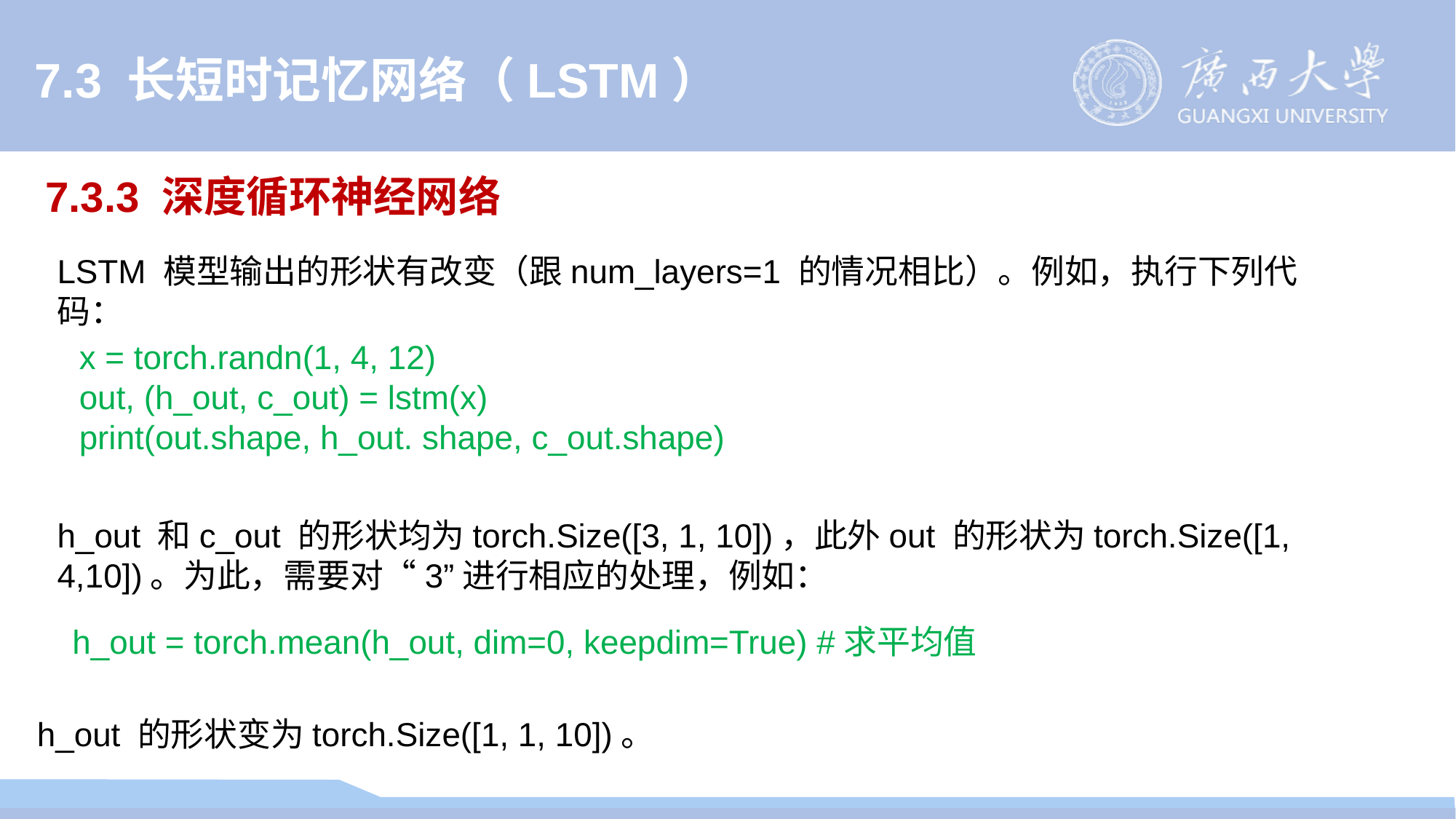

7.3 长短时记忆网络（LSTM）
7.3.3 深度循环神经网络
LSTM 模型输出的形状有改变（跟num_layers=1 的情况相比）。例如，执行下列代码：
x = torch.randn(1, 4, 12)
out, (h_out, c_out) = lstm(x)
print(out.shape, h_out. shape, c_out.shape)
h_out 和c_out 的形状均为torch.Size([3, 1, 10])，此外out 的形状为torch.Size([1, 4,10])。为此，需要对“3”进行相应的处理，例如：
h_out = torch.mean(h_out, dim=0, keepdim=True) #求平均值
h_out 的形状变为torch.Size([1, 1, 10])。